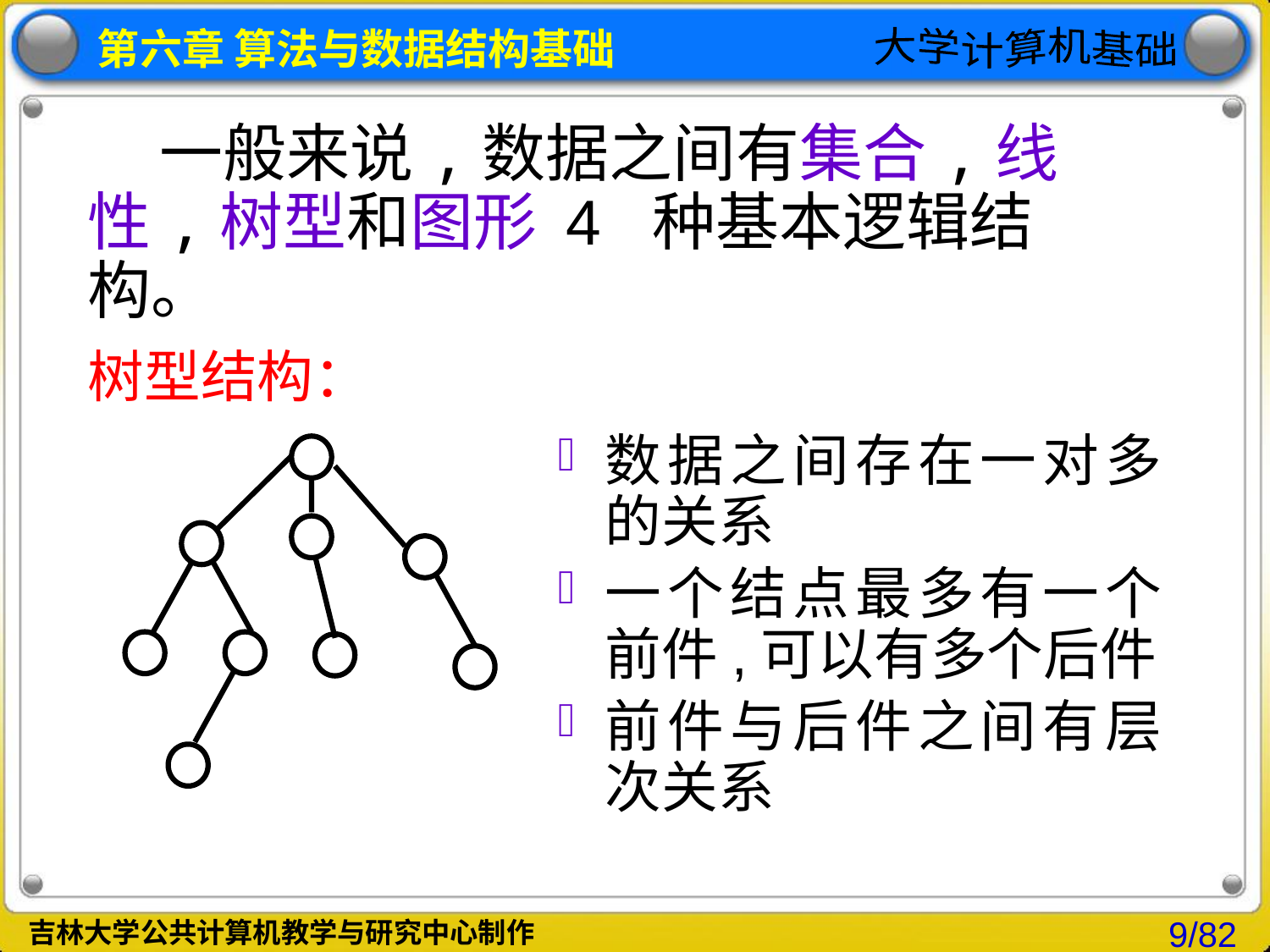

一般来说,数据之间有集合,线性,树型和图形 4  种基本逻辑结构。
# 树型结构：
数据之间存在一对多的关系
一个结点最多有一个前件,可以有多个后件
前件与后件之间有层次关系

9/82